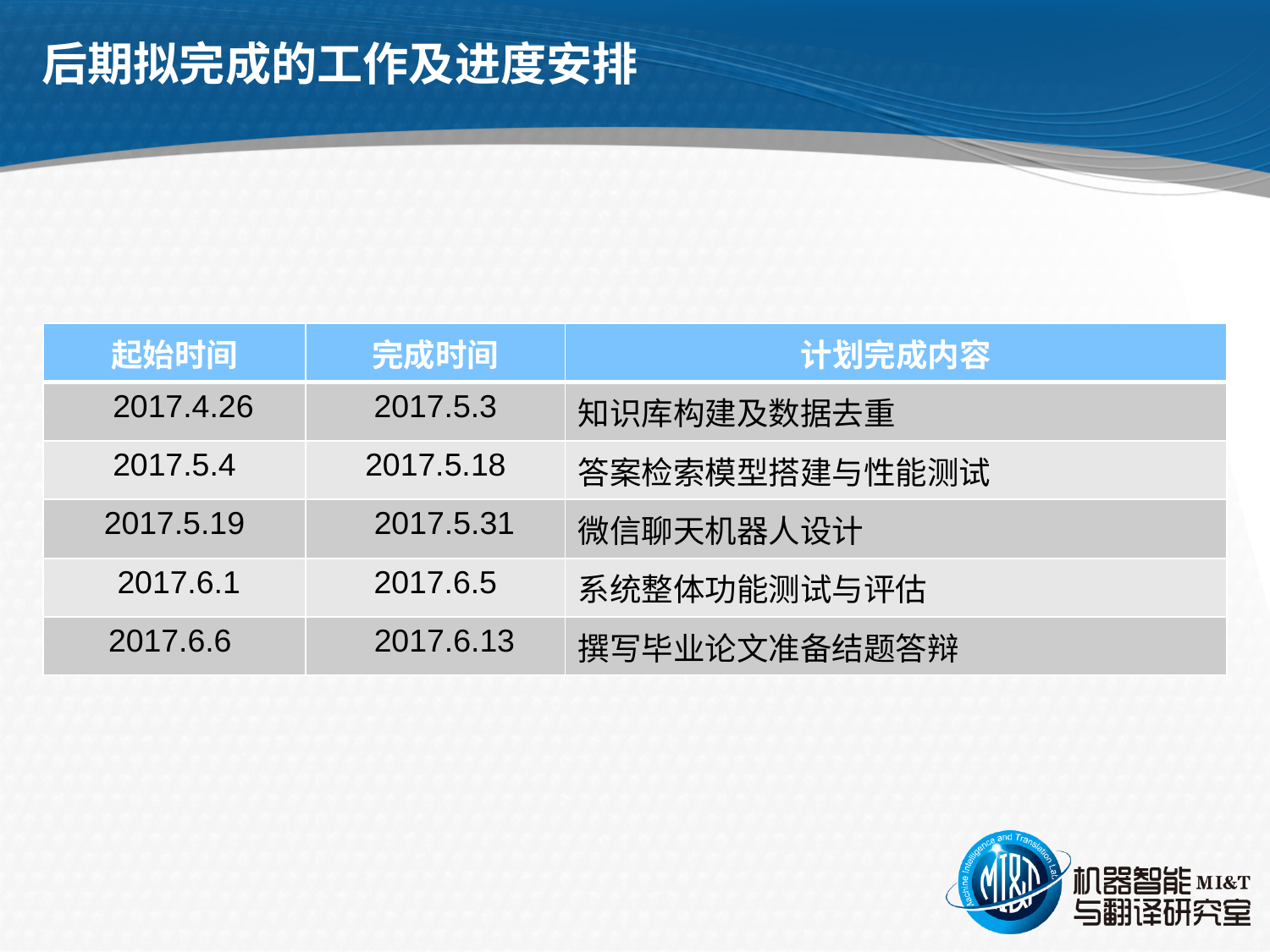

# 后期拟完成的工作及进度安排
| 起始时间 | 完成时间 | 计划完成内容 |
| --- | --- | --- |
| 2017.4.26 | 2017.5.3 | 知识库构建及数据去重 |
| 2017.5.4 | 2017.5.18 | 答案检索模型搭建与性能测试 |
| 2017.5.19 | 2017.5.31 | 微信聊天机器人设计 |
| 2017.6.1 | 2017.6.5 | 系统整体功能测试与评估 |
| 2017.6.6 | 2017.6.13 | 撰写毕业论文准备结题答辩 |